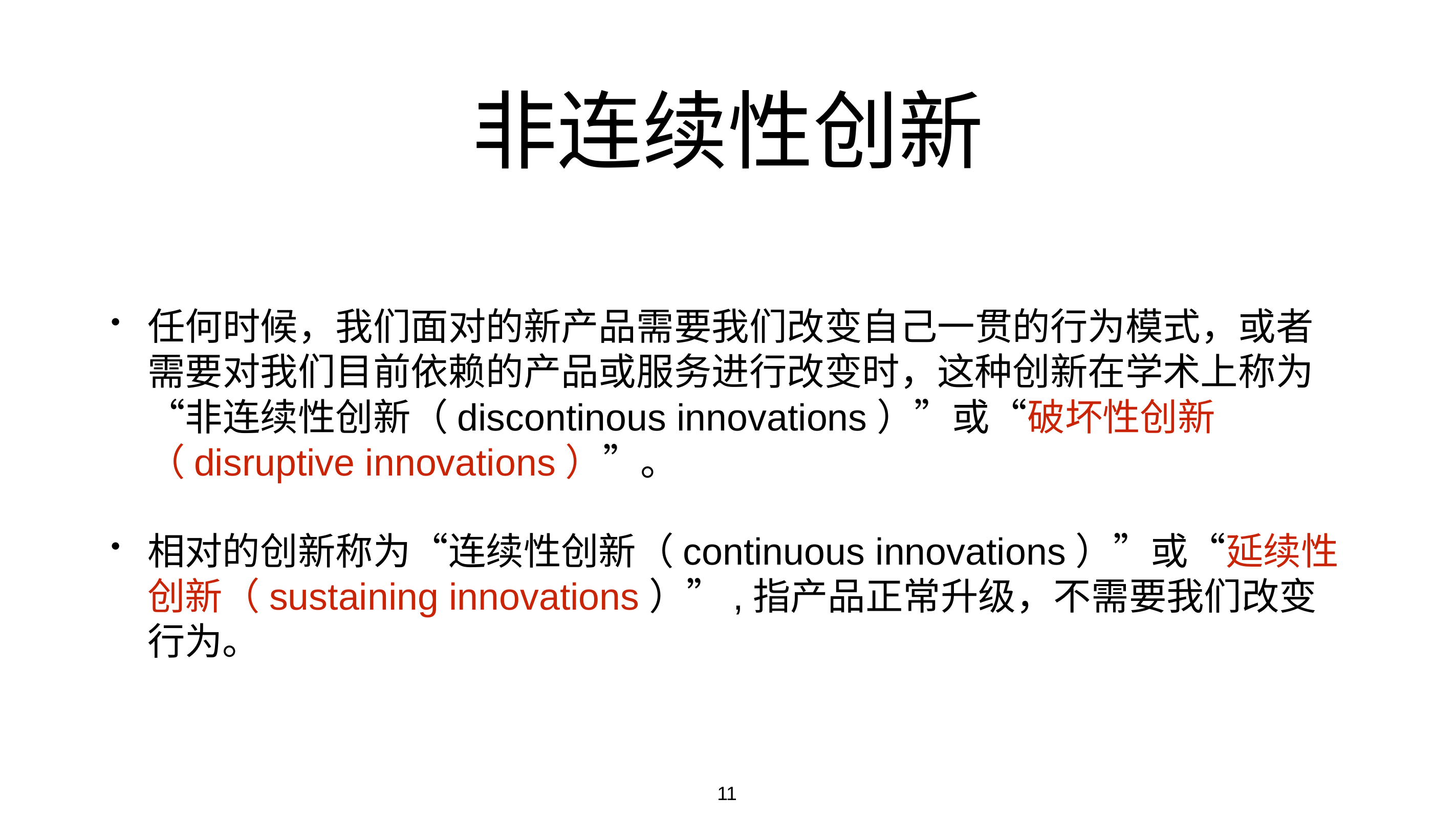

# 非连续性创新
任何时候，我们面对的新产品需要我们改变自己一贯的行为模式，或者需要对我们目前依赖的产品或服务进行改变时，这种创新在学术上称为“非连续性创新（discontinous innovations）”或“破坏性创新（disruptive innovations）”。
相对的创新称为“连续性创新（continuous innovations）”或“延续性创新（sustaining innovations）”,指产品正常升级，不需要我们改变行为。
11